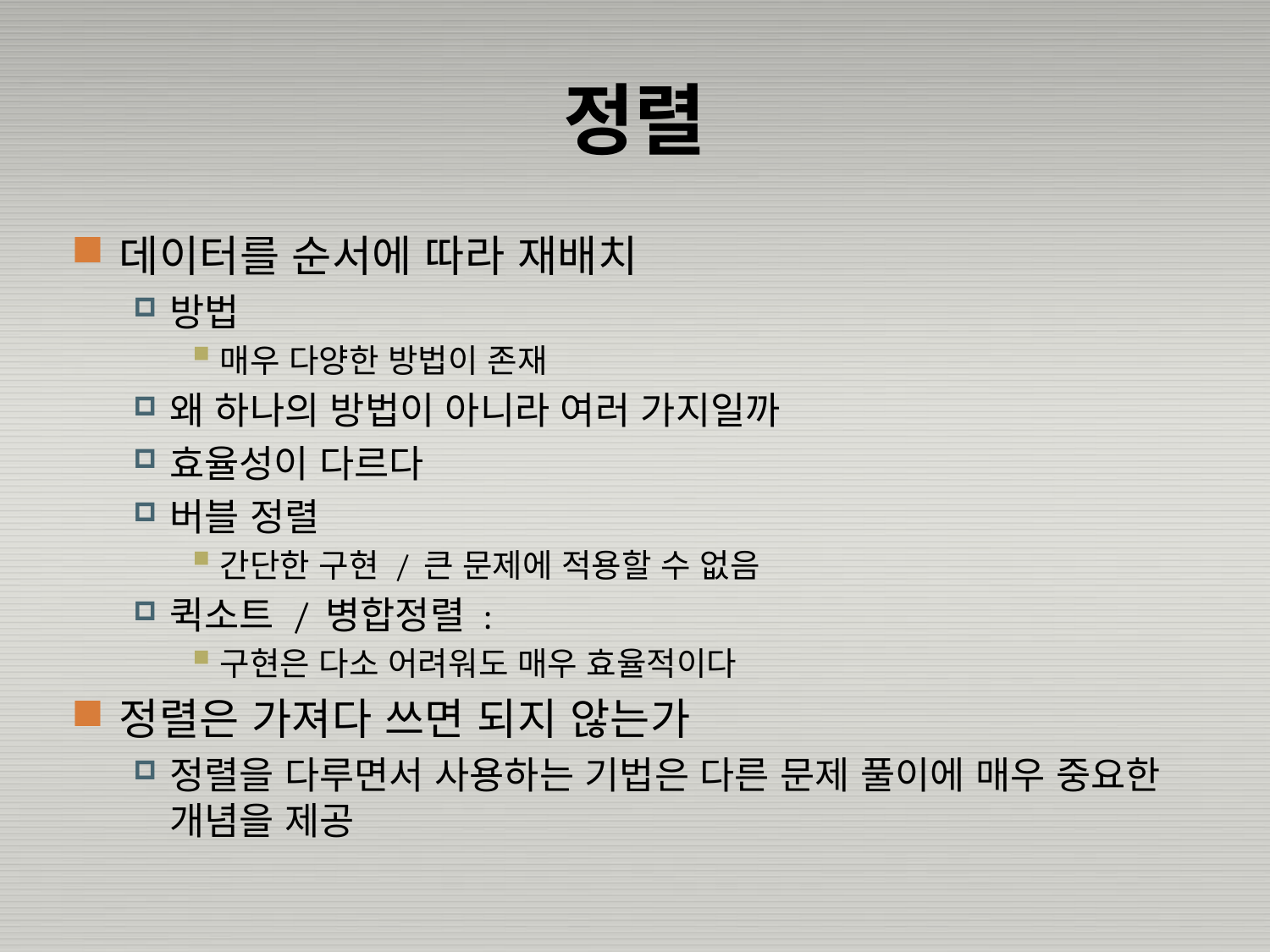

# 정렬
데이터를 순서에 따라 재배치
방법
매우 다양한 방법이 존재
왜 하나의 방법이 아니라 여러 가지일까
효율성이 다르다
버블 정렬
간단한 구현 / 큰 문제에 적용할 수 없음
퀵소트 / 병합정렬 :
구현은 다소 어려워도 매우 효율적이다
정렬은 가져다 쓰면 되지 않는가
정렬을 다루면서 사용하는 기법은 다른 문제 풀이에 매우 중요한 개념을 제공